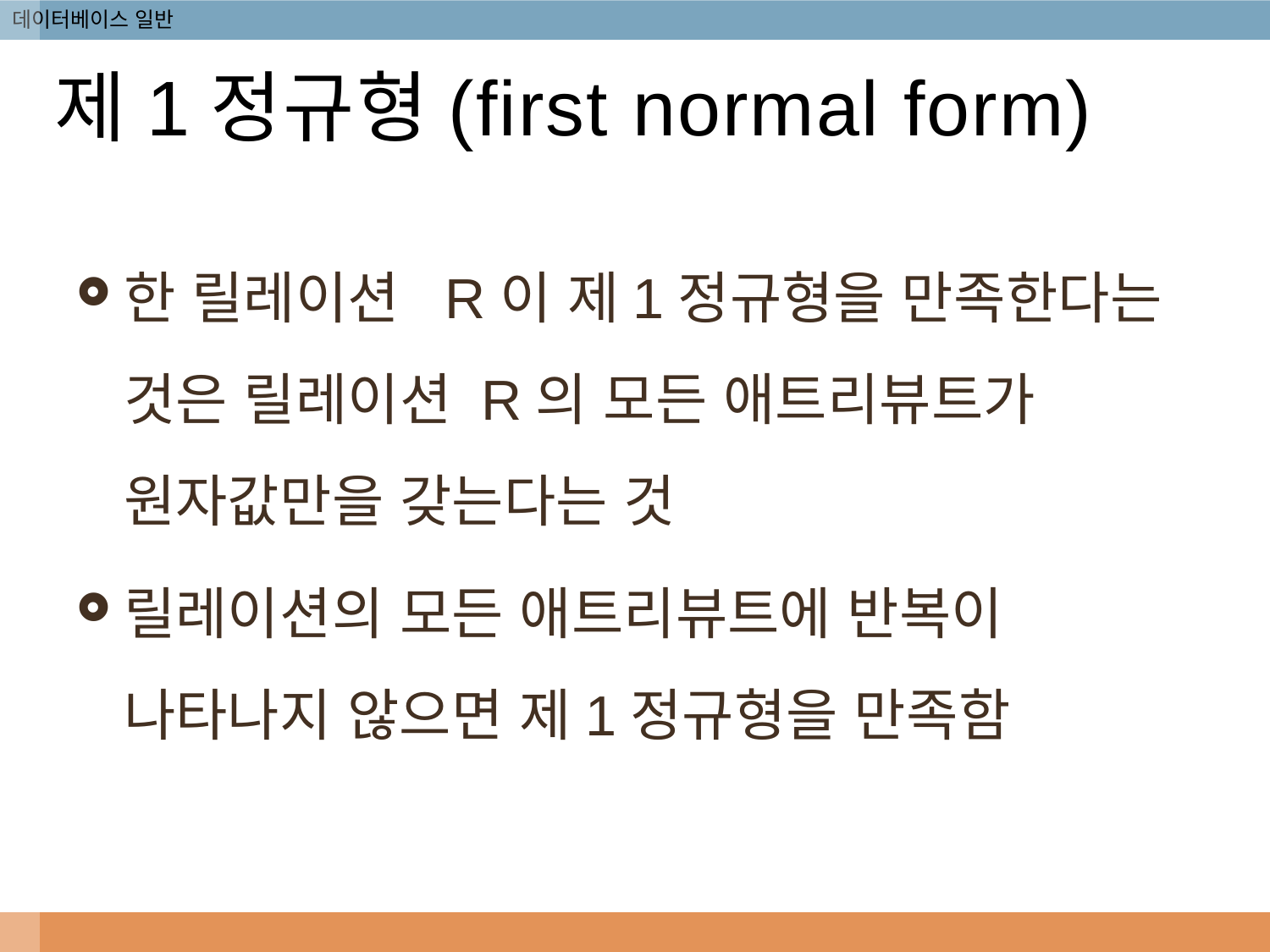

# 제1정규형(first normal form)
한 릴레이션  R이 제1정규형을 만족한다는 것은 릴레이션 R의 모든 애트리뷰트가 원자값만을 갖는다는 것
릴레이션의 모든 애트리뷰트에 반복이 나타나지 않으면 제1정규형을 만족함